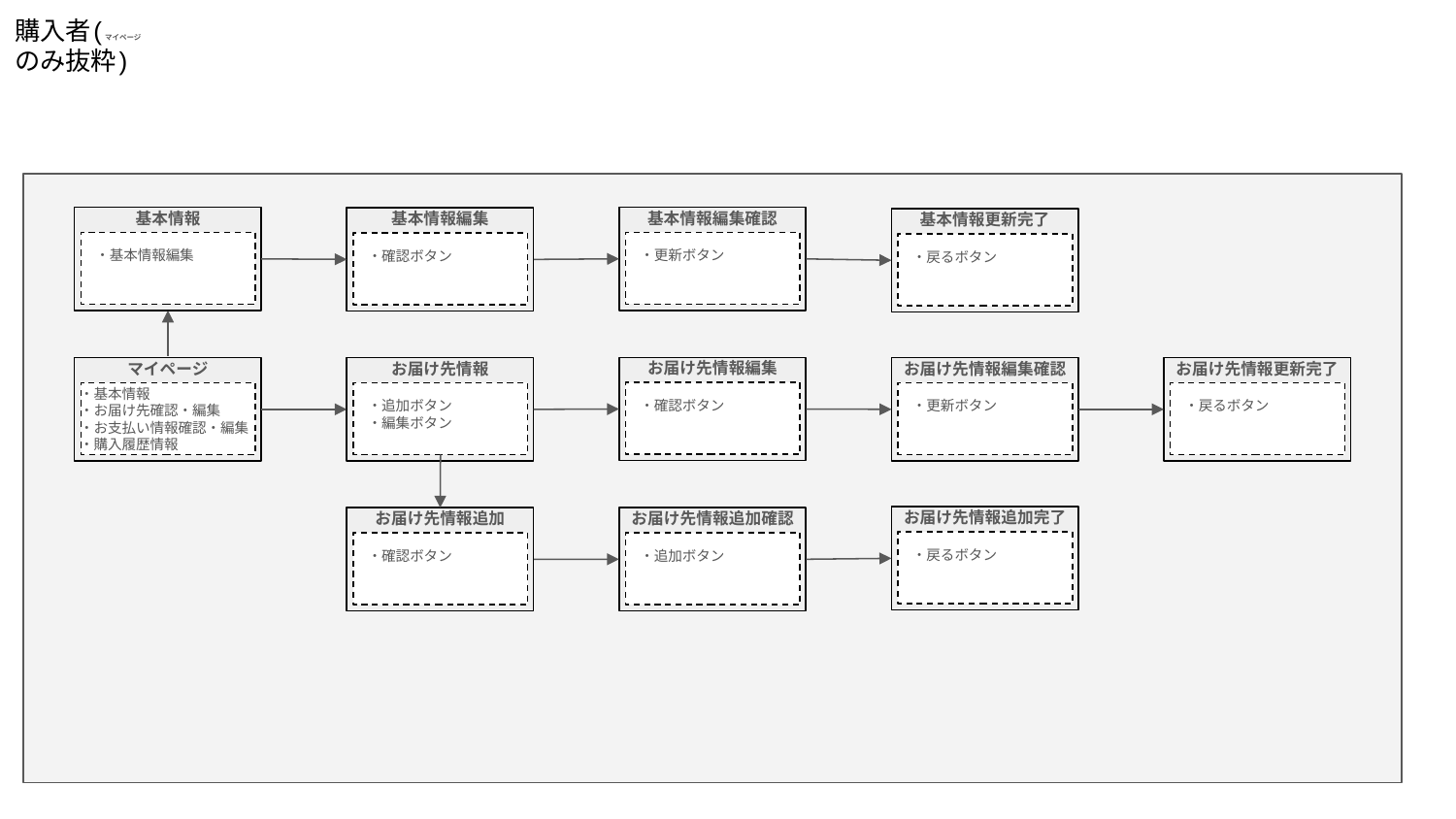

# 購入者(マイページ
のみ抜粋)

基本情報

・基本情報編集

基本情報編集確認

・更新ボタン

基本情報編集

・確認ボタン

基本情報更新完了

・戻るボタン

お届け先情報編集

・確認ボタン

マイページ
・基本情報
・お届け先確認・編集
・お支払い情報確認・編集
・購入履歴情報

お届け先情報

・追加ボタン
・編集ボタン
お届け先情報編集確認

・更新ボタン
お届け先情報更新完了

・戻るボタン
お届け先情報追加完了

・戻るボタン

お届け先情報追加

・確認ボタン
お届け先情報追加確認

・追加ボタン